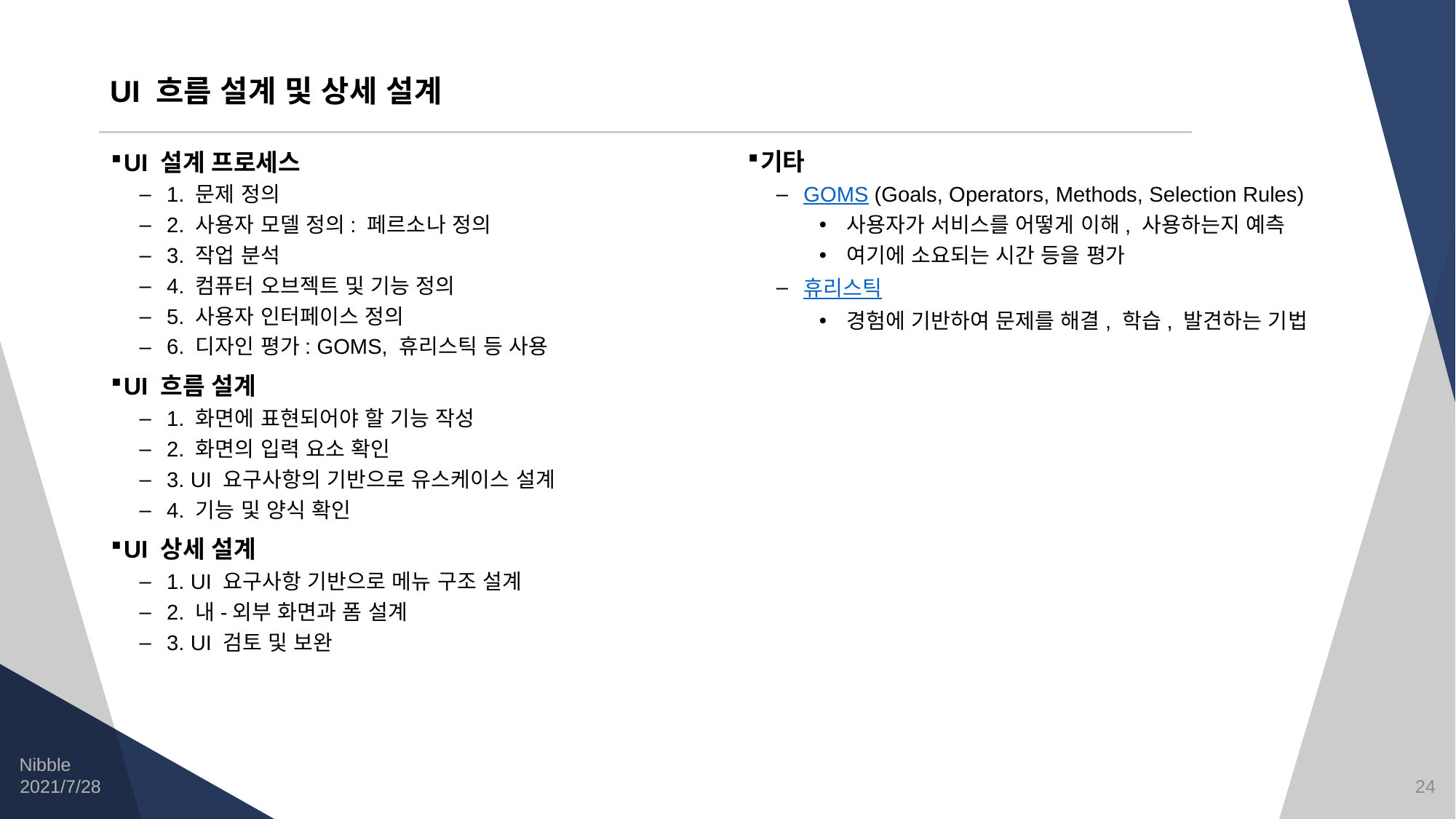

# UI 흐름 설계 및 상세 설계
기타
GOMS (Goals, Operators, Methods, Selection Rules)
사용자가 서비스를 어떻게 이해, 사용하는지 예측
여기에 소요되는 시간 등을 평가
휴리스틱
경험에 기반하여 문제를 해결, 학습, 발견하는 기법

UI 설계 프로세스
1. 문제 정의
2. 사용자 모델 정의: 페르소나 정의
3. 작업 분석
4. 컴퓨터 오브젝트 및 기능 정의
5. 사용자 인터페이스 정의
6. 디자인 평가: GOMS, 휴리스틱 등 사용
UI 흐름 설계
1. 화면에 표현되어야 할 기능 작성
2. 화면의 입력 요소 확인
3. UI 요구사항의 기반으로 유스케이스 설계
4. 기능 및 양식 확인
UI 상세 설계
1. UI 요구사항 기반으로 메뉴 구조 설계
2. 내-외부 화면과 폼 설계
3. UI 검토 및 보완

Nibble
2021/7/28
24